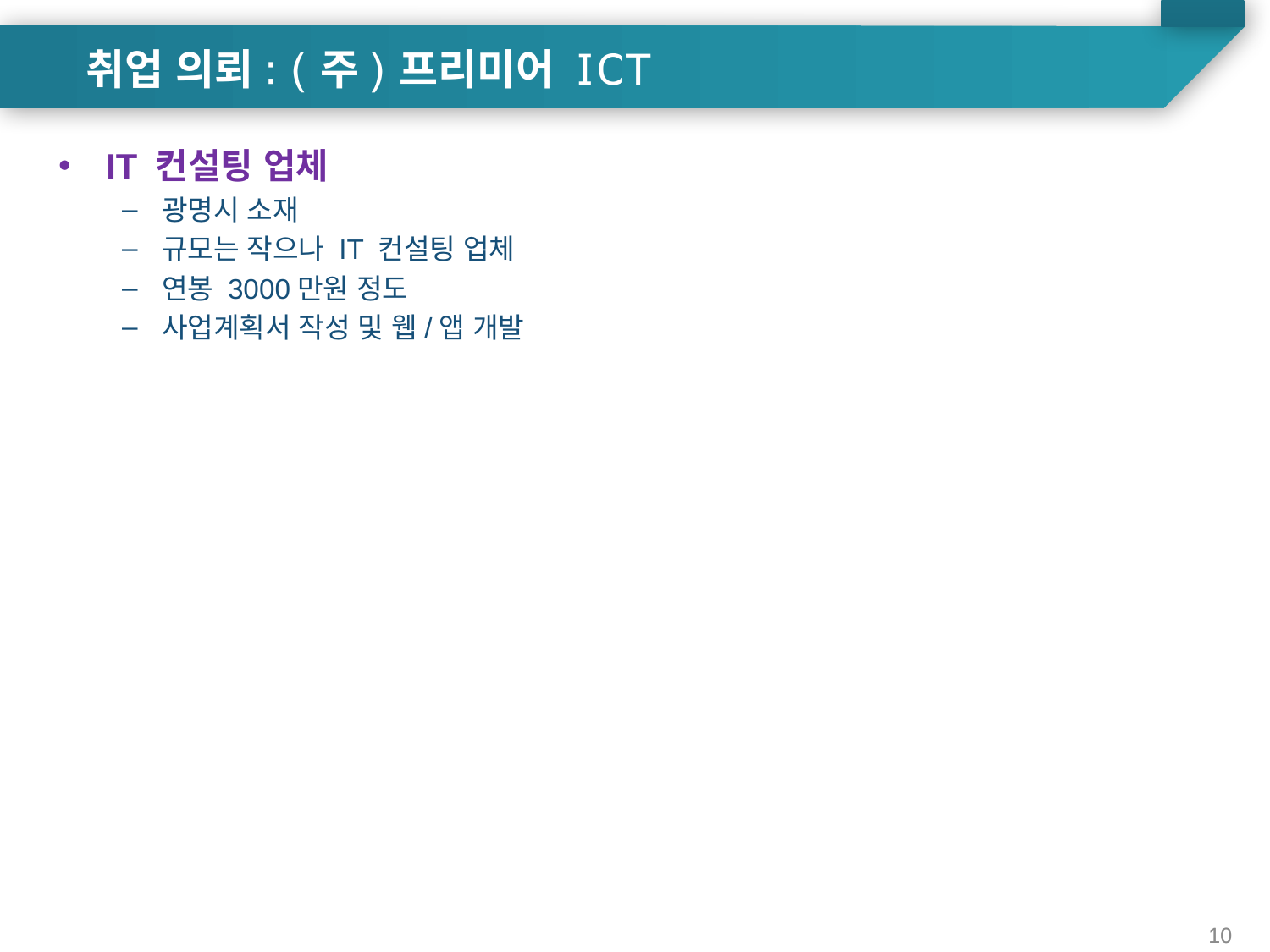

취업 의뢰: (주)프리미어 ICT
IT 컨설팅 업체
광명시 소재
규모는 작으나 IT 컨설팅 업체
연봉 3000만원 정도
사업계획서 작성 및 웹/앱 개발
10